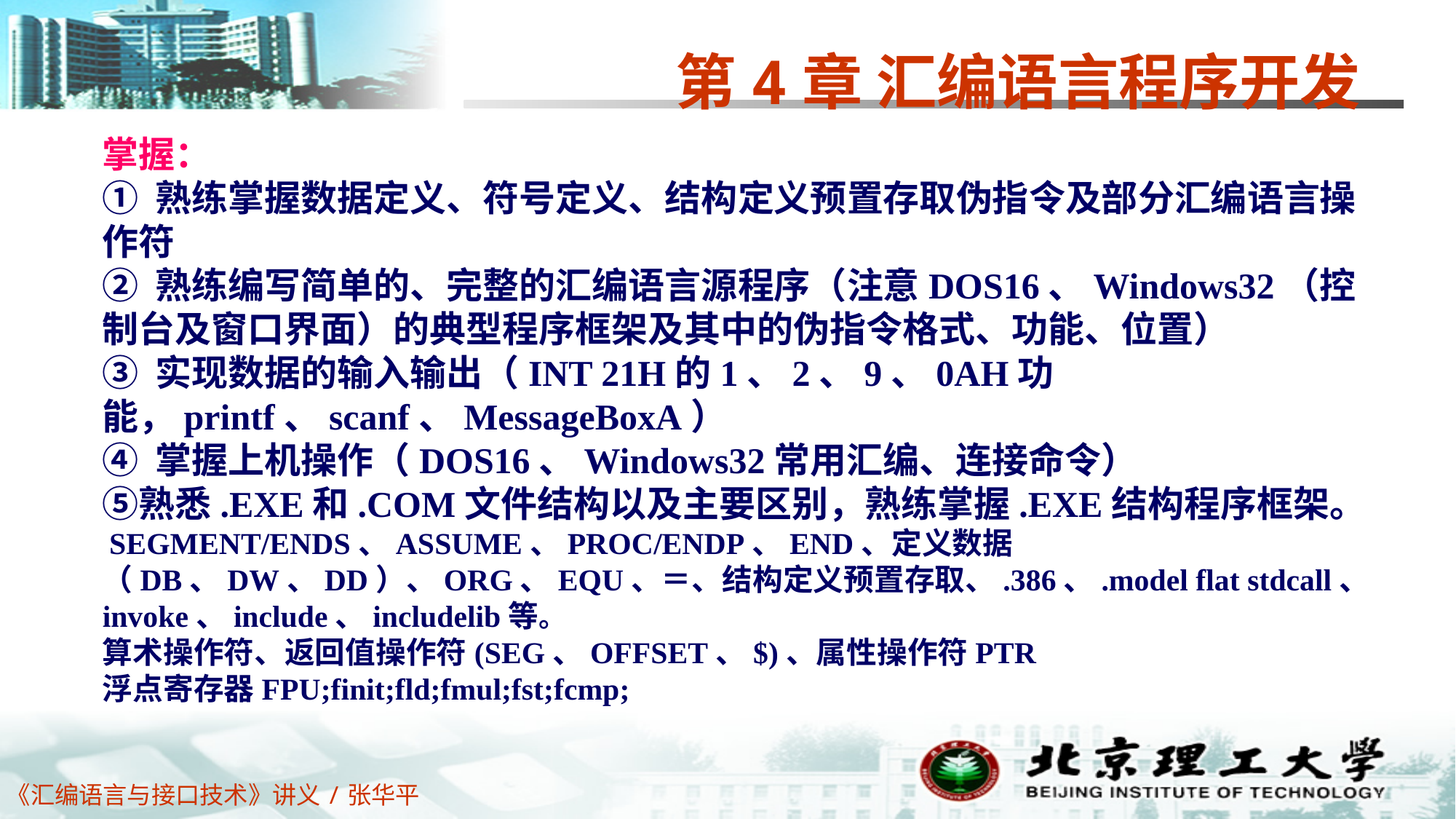

第4章 汇编语言程序开发
掌握：
① 熟练掌握数据定义、符号定义、结构定义预置存取伪指令及部分汇编语言操作符
② 熟练编写简单的、完整的汇编语言源程序（注意DOS16、Windows32（控制台及窗口界面）的典型程序框架及其中的伪指令格式、功能、位置）
③ 实现数据的输入输出（INT 21H的1、2、9、0AH功能，printf、scanf、MessageBoxA）
④ 掌握上机操作（DOS16、Windows32常用汇编、连接命令）
⑤熟悉.EXE和.COM文件结构以及主要区别，熟练掌握.EXE结构程序框架。
 SEGMENT/ENDS、ASSUME、PROC/ENDP、END、定义数据（DB、DW、DD）、ORG、EQU、＝、结构定义预置存取、.386、.model flat stdcall、invoke、include、includelib等。
算术操作符、返回值操作符(SEG、OFFSET、$)、属性操作符PTR
浮点寄存器FPU;finit;fld;fmul;fst;fcmp;